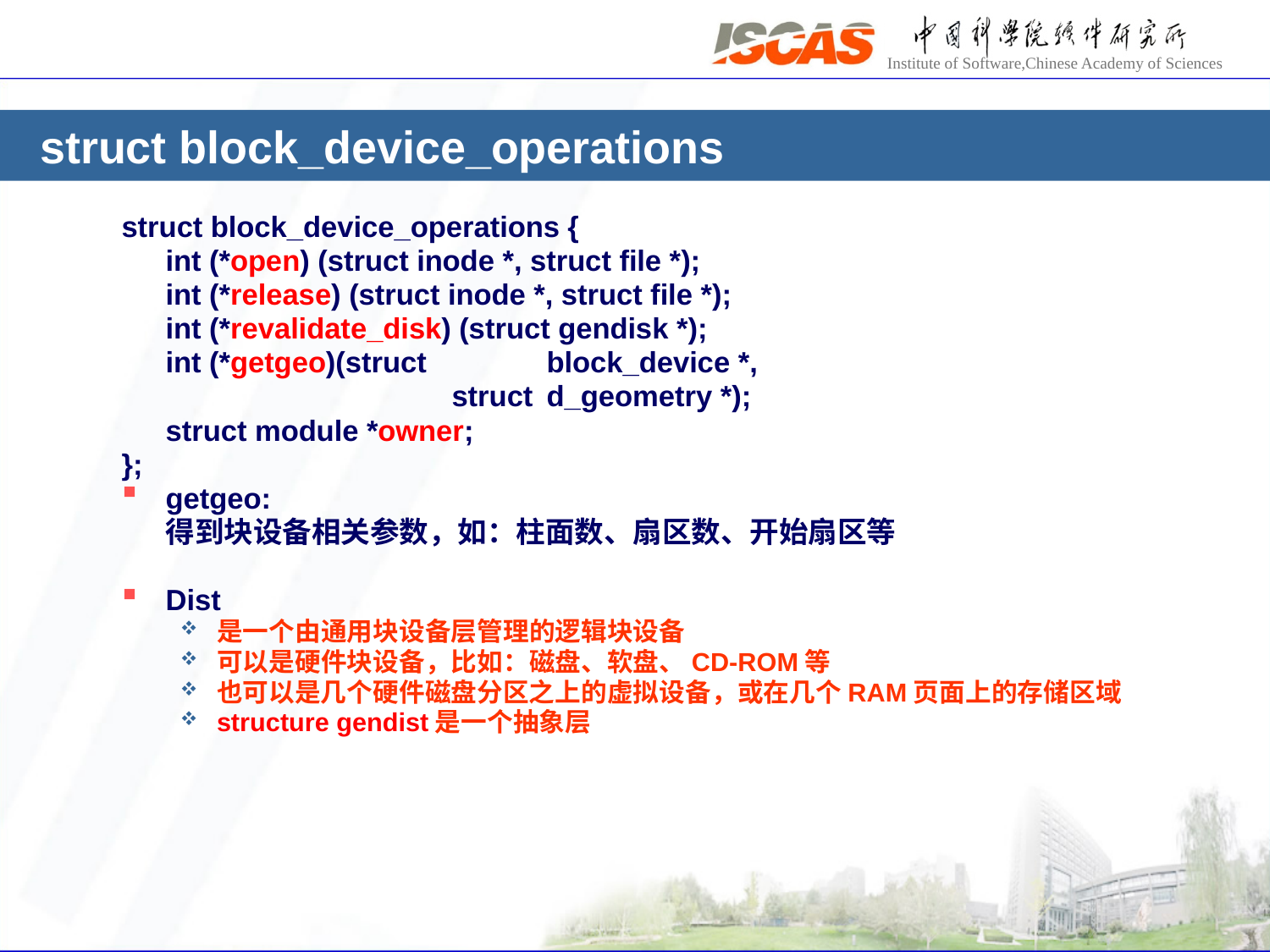

# struct block_device_operations
struct block_device_operations {
   	int (*open) (struct inode *, struct file *);
   	int (*release) (struct inode *, struct file *);
  	int (*revalidate_disk) (struct gendisk *);
   	int (*getgeo)(struct 	block_device *,
			    struct 	d_geometry *);
   	struct module *owner;
};
getgeo:
	得到块设备相关参数，如：柱面数、扇区数、开始扇区等

Dist
是一个由通用块设备层管理的逻辑块设备
可以是硬件块设备，比如：磁盘、软盘、CD-ROM等
也可以是几个硬件磁盘分区之上的虚拟设备，或在几个RAM页面上的存储区域
structure gendist是一个抽象层